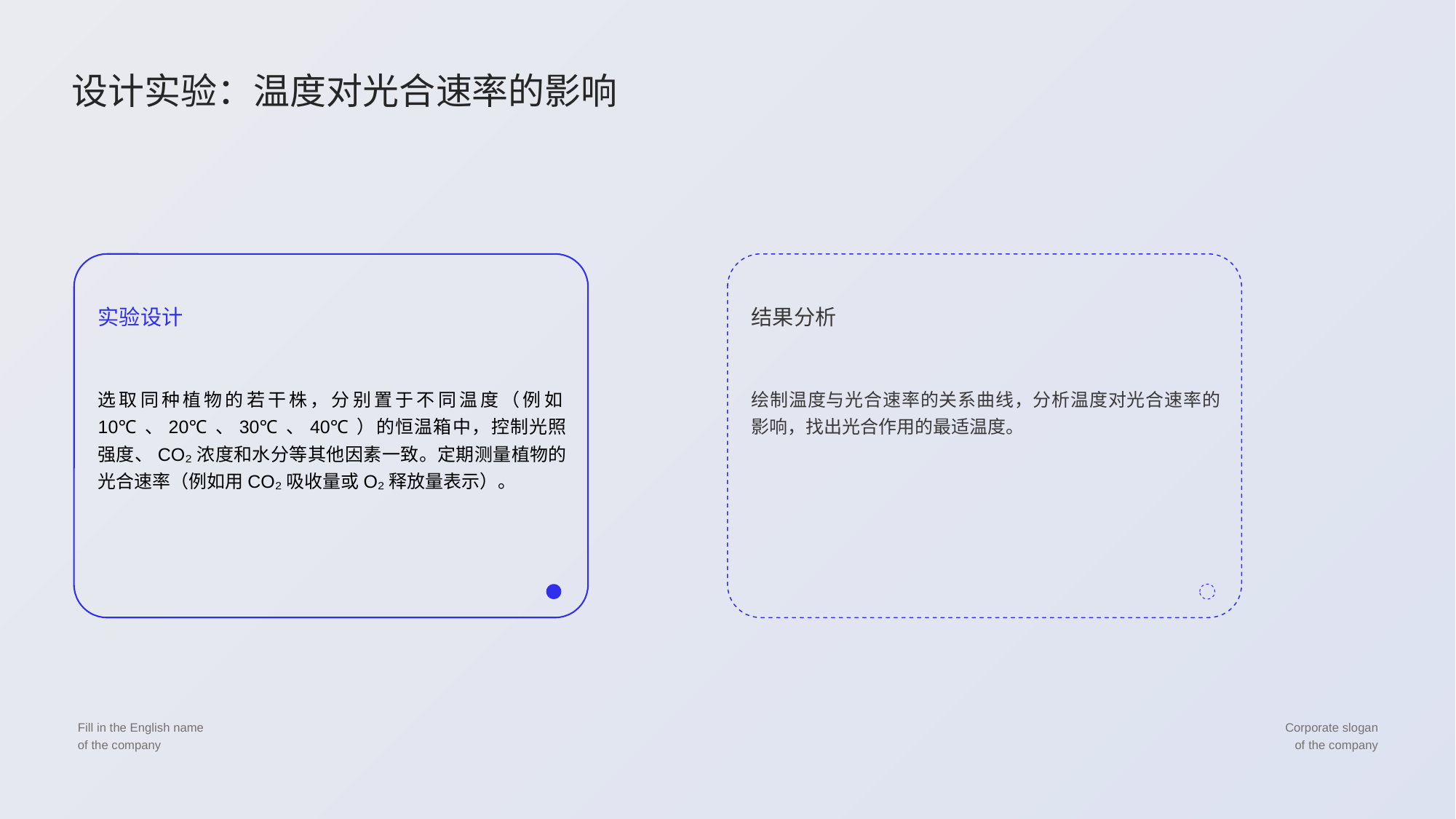

设计实验：温度对光合速率的影响

实验设计
结果分析
选取同种植物的若干株，分别置于不同温度（例如10℃、20℃、30℃、40℃）的恒温箱中，控制光照强度、CO₂浓度和水分等其他因素一致。定期测量植物的光合速率（例如用CO₂吸收量或O₂释放量表示）。
绘制温度与光合速率的关系曲线，分析温度对光合速率的影响，找出光合作用的最适温度。

Fill in the English name
of the company
Corporate slogan
of the company